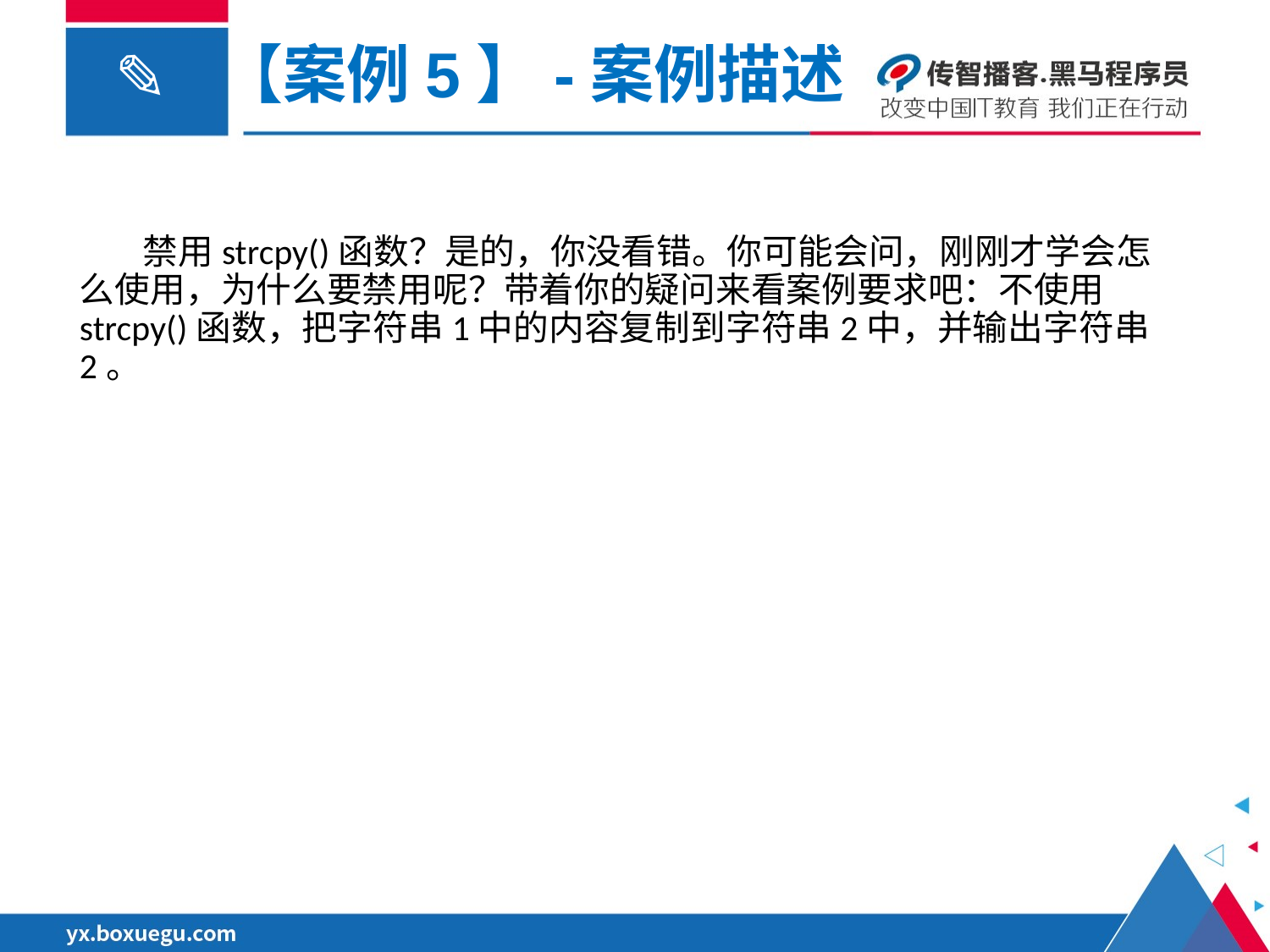

【案例5】-案例描述
       禁用strcpy()函数？是的，你没看错。你可能会问，刚刚才学会怎么使用，为什么要禁用呢？带着你的疑问来看案例要求吧：不使用strcpy()函数，把字符串1中的内容复制到字符串2中，并输出字符串2。